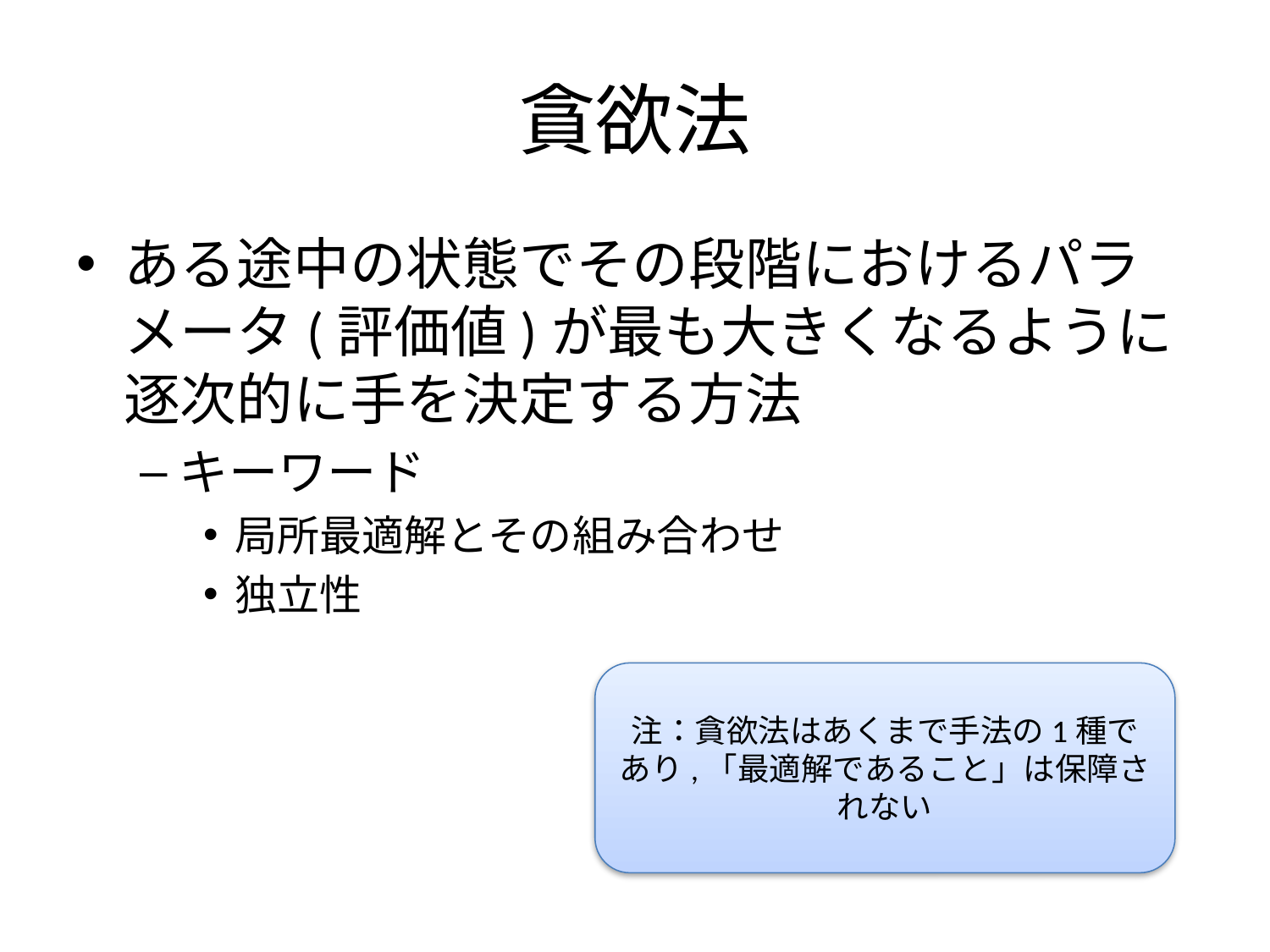

# 貪欲法
ある途中の状態でその段階におけるパラメータ(評価値)が最も大きくなるように逐次的に手を決定する方法
キーワード
局所最適解とその組み合わせ
独立性
注：貪欲法はあくまで手法の1種であり,「最適解であること」は保障されない